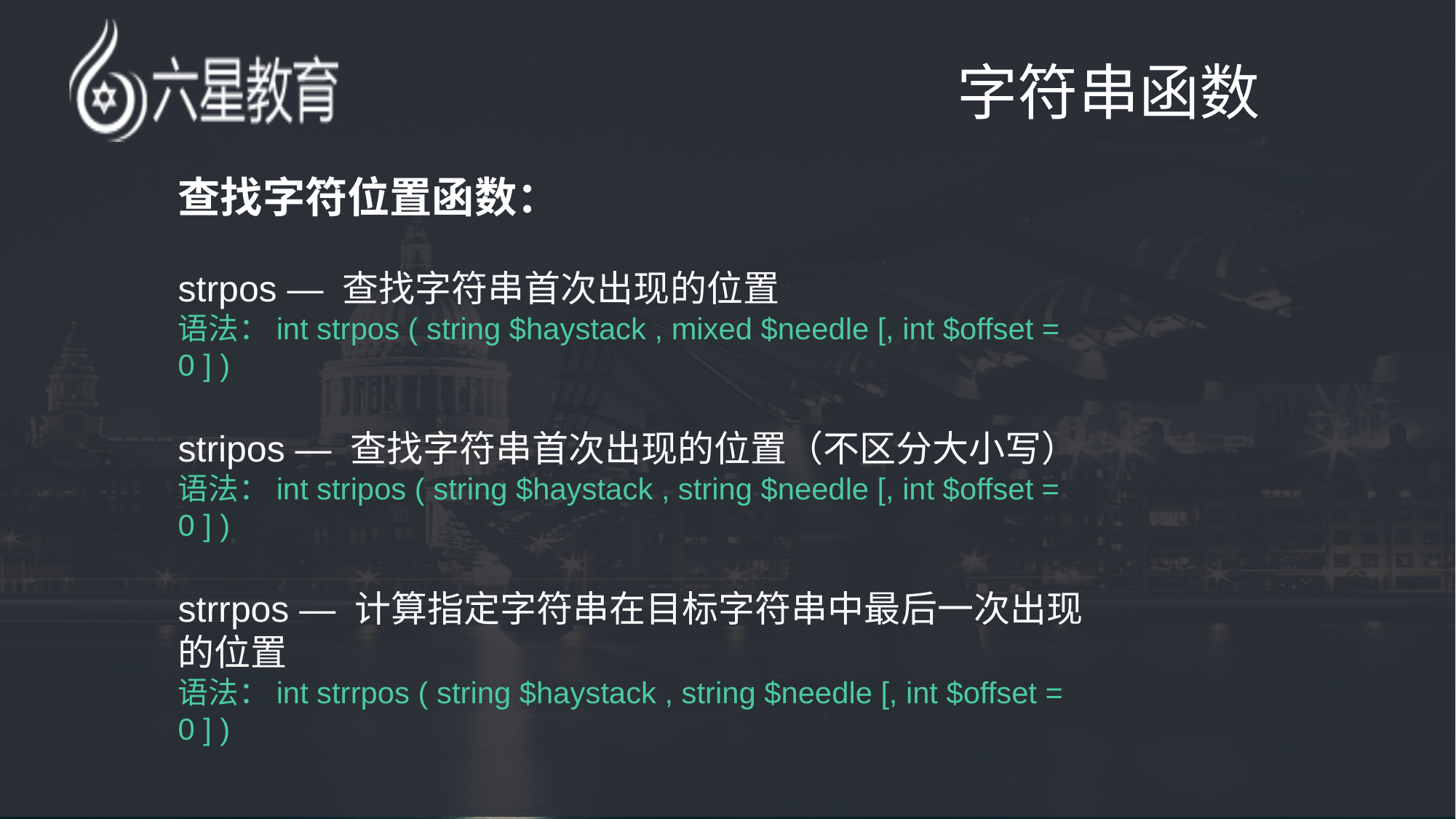

字符串函数
查找字符位置函数：

strpos — 查找字符串首次出现的位置
语法：int strpos ( string $haystack , mixed $needle [, int $offset = 0 ] )

stripos — 查找字符串首次出现的位置（不区分大小写）
语法：int stripos ( string $haystack , string $needle [, int $offset = 0 ] )

strrpos — 计算指定字符串在目标字符串中最后一次出现的位置
语法：int strrpos ( string $haystack , string $needle [, int $offset = 0 ] )